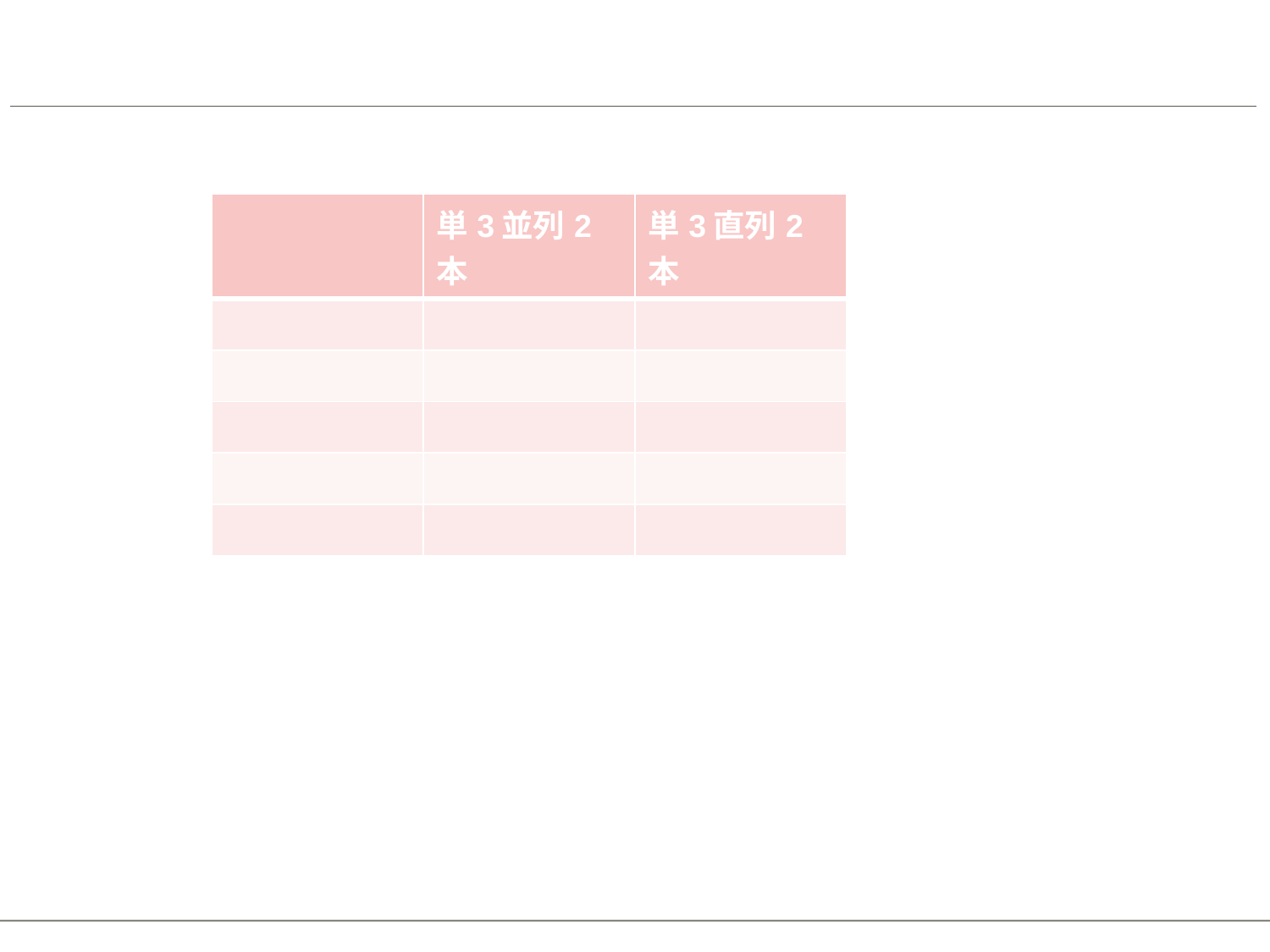

|  | 単3並列2本 | 単3直列2本 |
| --- | --- | --- |
|  |  |  |
|  |  |  |
|  |  |  |
|  |  |  |
|  |  |  |